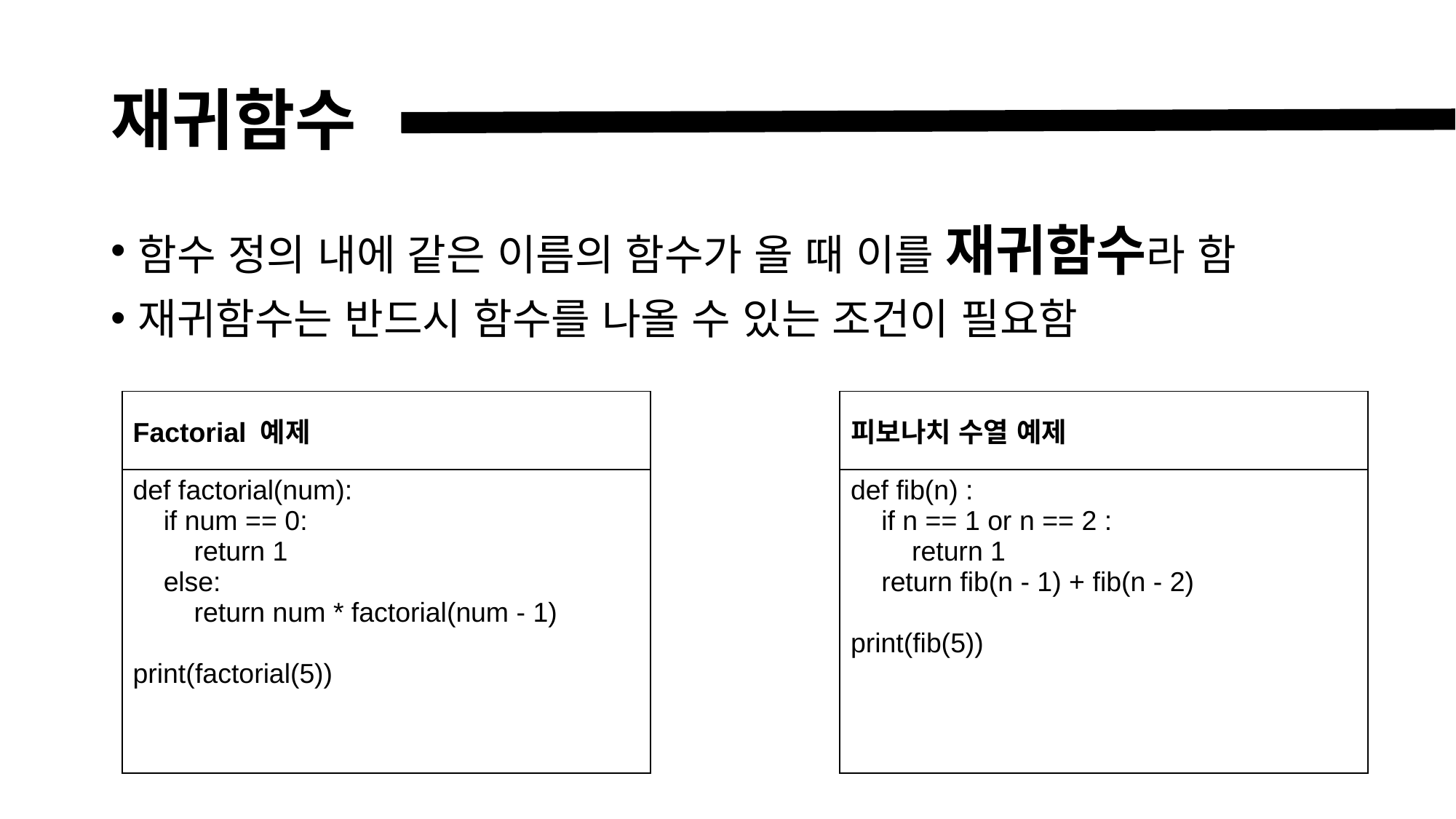

# 재귀함수
함수 정의 내에 같은 이름의 함수가 올 때 이를 재귀함수라 함
재귀함수는 반드시 함수를 나올 수 있는 조건이 필요함
| 피보나치 수열 예제 |
| --- |
| def fib(n) : if n == 1 or n == 2 : return 1 return fib(n - 1) + fib(n - 2) print(fib(5)) |
| Factorial 예제 |
| --- |
| def factorial(num): if num == 0: return 1 else: return num \* factorial(num - 1) print(factorial(5)) |